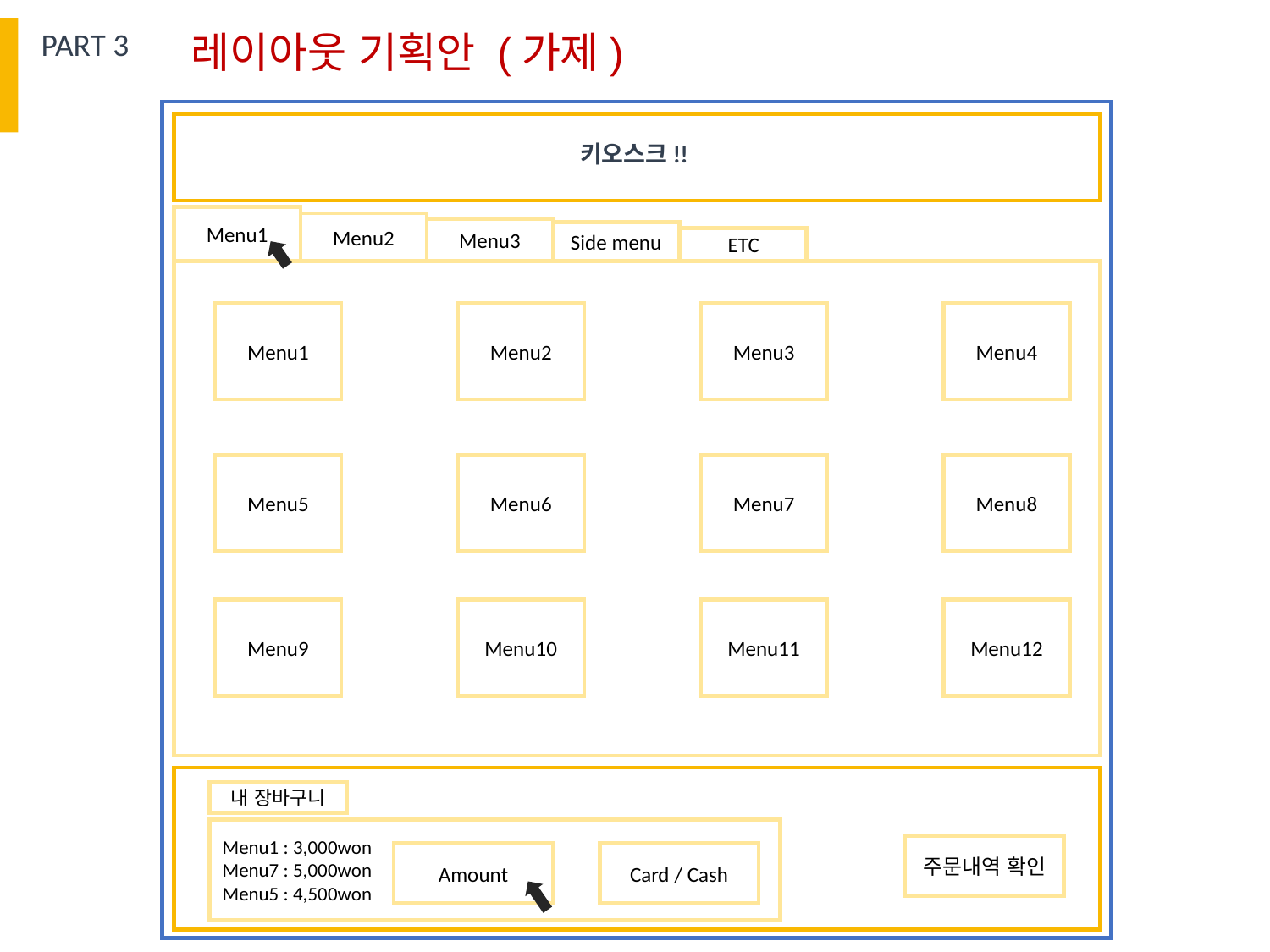

PART 3
레이아웃 기획안 (가제)
레이아웃
레이아웃
키오스크!!
Menu1
Menu2
Menu3
Side menu
ETC

레이아웃
Menu1
Menu2
Menu3
Menu4
Menu5
Menu6
Menu7
Menu8
Menu9
Menu10
Menu11
Menu12
레이아웃
내 장바구니
Menu1 : 3,000won
Menu7 : 5,000won
Menu5 : 4,500won
주문내역 확인
Amount
Card / Cash